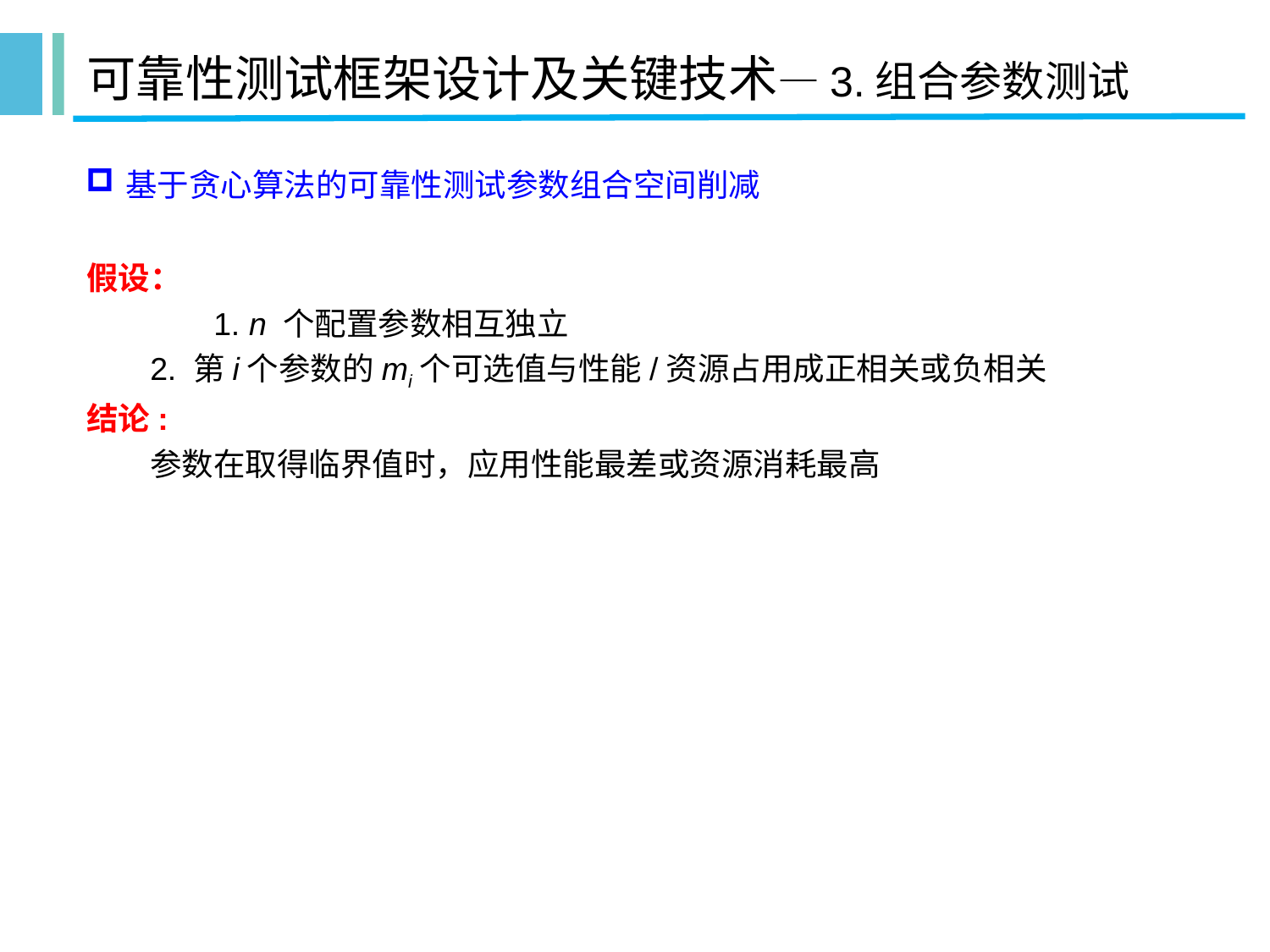

# 可靠性测试框架设计及关键技术—3.组合参数测试
基于贪心算法的可靠性测试参数组合空间削减
假设：
	1. n 个配置参数相互独立
2. 第i个参数的mi个可选值与性能/资源占用成正相关或负相关
结论:
参数在取得临界值时，应用性能最差或资源消耗最高